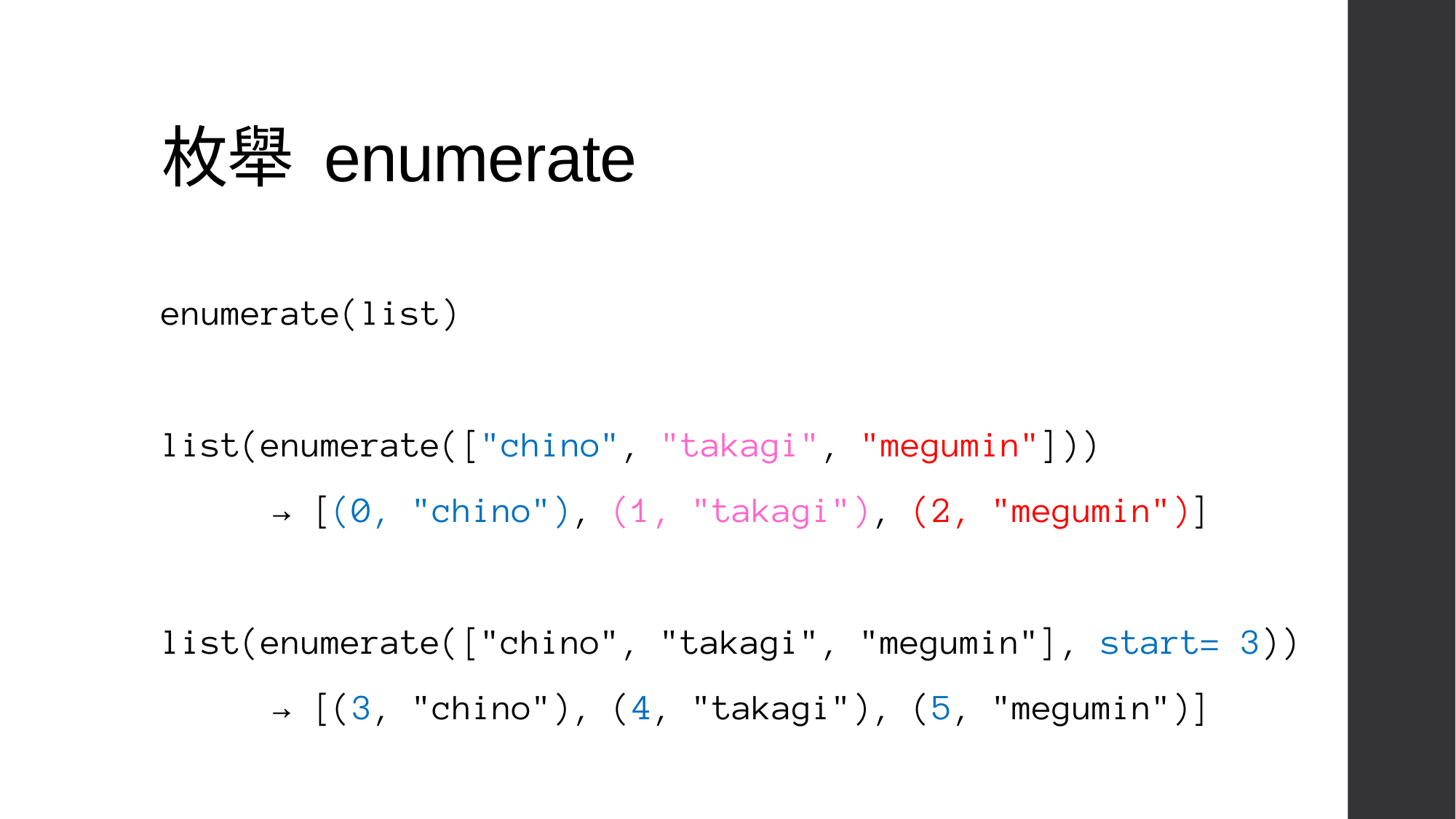

# 枚舉 enumerate

enumerate(list)

list(enumerate(["chino", "takagi", "megumin"]))
	→ [(0, "chino"), (1, "takagi"), (2, "megumin")]

list(enumerate(["chino", "takagi", "megumin"], start= 3))
	→ [(3, "chino"), (4, "takagi"), (5, "megumin")]